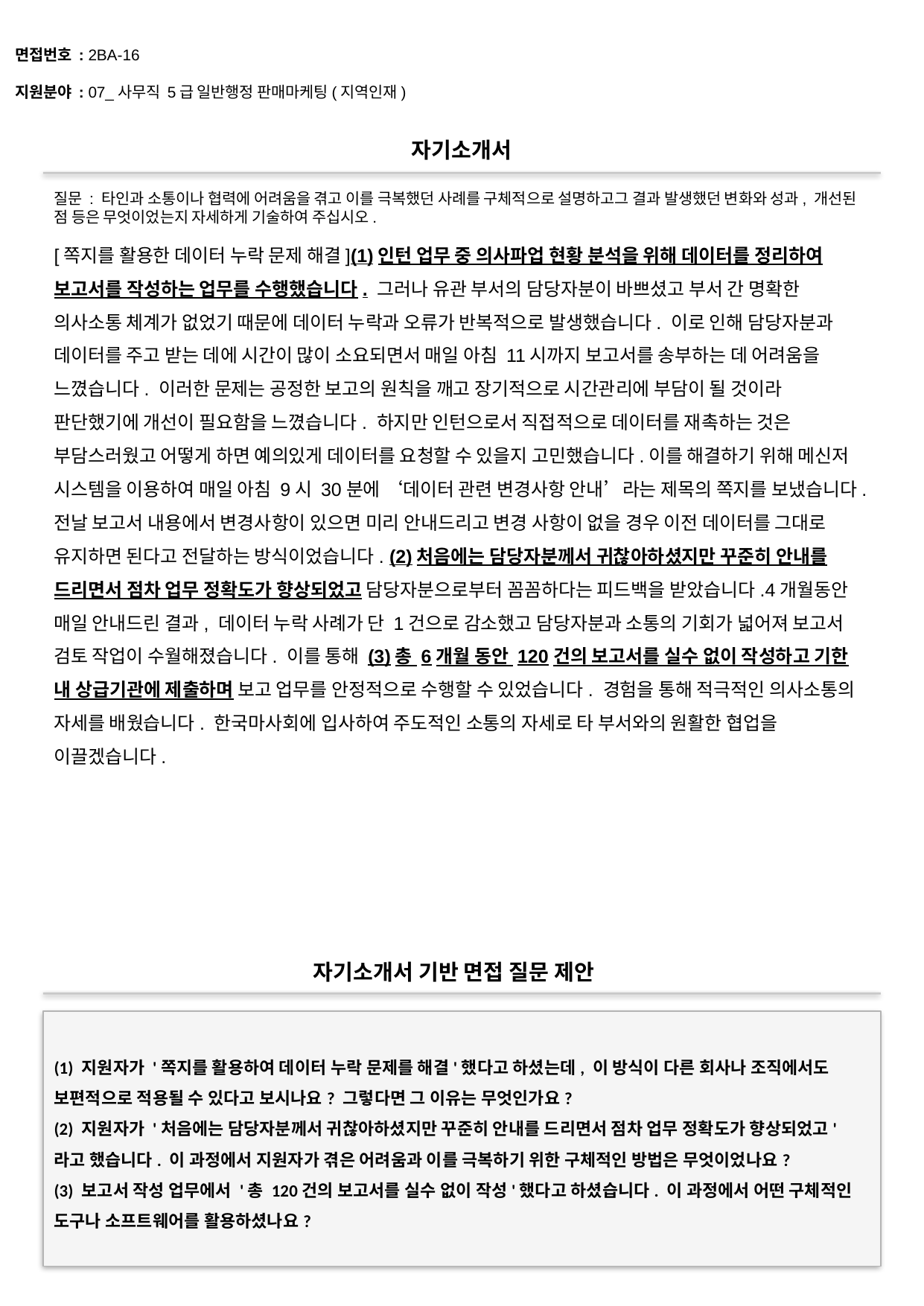

면접번호 : 2BA-16

지원분야 : 07_사무직 5급 일반행정 판매마케팅(지역인재)
#

자기소개서

질문 : 타인과 소통이나 협력에 어려움을 겪고 이를 극복했던 사례를 구체적으로 설명하고그 결과 발생했던 변화와 성과, 개선된 점 등은 무엇이었는지 자세하게 기술하여 주십시오.

[쪽지를 활용한 데이터 누락 문제 해결](1)인턴 업무 중 의사파업 현황 분석을 위해 데이터를 정리하여 보고서를 작성하는 업무를 수행했습니다. 그러나 유관 부서의 담당자분이 바쁘셨고 부서 간 명확한 의사소통 체계가 없었기 때문에 데이터 누락과 오류가 반복적으로 발생했습니다. 이로 인해 담당자분과 데이터를 주고 받는 데에 시간이 많이 소요되면서 매일 아침 11시까지 보고서를 송부하는 데 어려움을 느꼈습니다. 이러한 문제는 공정한 보고의 원칙을 깨고 장기적으로 시간관리에 부담이 될 것이라 판단했기에 개선이 필요함을 느꼈습니다. 하지만 인턴으로서 직접적으로 데이터를 재촉하는 것은 부담스러웠고 어떻게 하면 예의있게 데이터를 요청할 수 있을지 고민했습니다.이를 해결하기 위해 메신저 시스템을 이용하여 매일 아침 9시 30분에 ‘데이터 관련 변경사항 안내’라는 제목의 쪽지를 보냈습니다. 전날 보고서 내용에서 변경사항이 있으면 미리 안내드리고 변경 사항이 없을 경우 이전 데이터를 그대로 유지하면 된다고 전달하는 방식이었습니다. (2)처음에는 담당자분께서 귀찮아하셨지만 꾸준히 안내를 드리면서 점차 업무 정확도가 향상되었고 담당자분으로부터 꼼꼼하다는 피드백을 받았습니다.4개월동안 매일 안내드린 결과, 데이터 누락 사례가 단 1건으로 감소했고 담당자분과 소통의 기회가 넓어져 보고서 검토 작업이 수월해졌습니다. 이를 통해 (3)총 6개월 동안 120건의 보고서를 실수 없이 작성하고 기한 내 상급기관에 제출하며 보고 업무를 안정적으로 수행할 수 있었습니다. 경험을 통해 적극적인 의사소통의 자세를 배웠습니다. 한국마사회에 입사하여 주도적인 소통의 자세로 타 부서와의 원활한 협업을 이끌겠습니다.

자기소개서 기반 면접 질문 제안

(1) 지원자가 '쪽지를 활용하여 데이터 누락 문제를 해결'했다고 하셨는데, 이 방식이 다른 회사나 조직에서도 보편적으로 적용될 수 있다고 보시나요? 그렇다면 그 이유는 무엇인가요?
(2) 지원자가 '처음에는 담당자분께서 귀찮아하셨지만 꾸준히 안내를 드리면서 점차 업무 정확도가 향상되었고' 라고 했습니다. 이 과정에서 지원자가 겪은 어려움과 이를 극복하기 위한 구체적인 방법은 무엇이었나요?
(3) 보고서 작성 업무에서 '총 120건의 보고서를 실수 없이 작성'했다고 하셨습니다. 이 과정에서 어떤 구체적인 도구나 소프트웨어를 활용하셨나요?